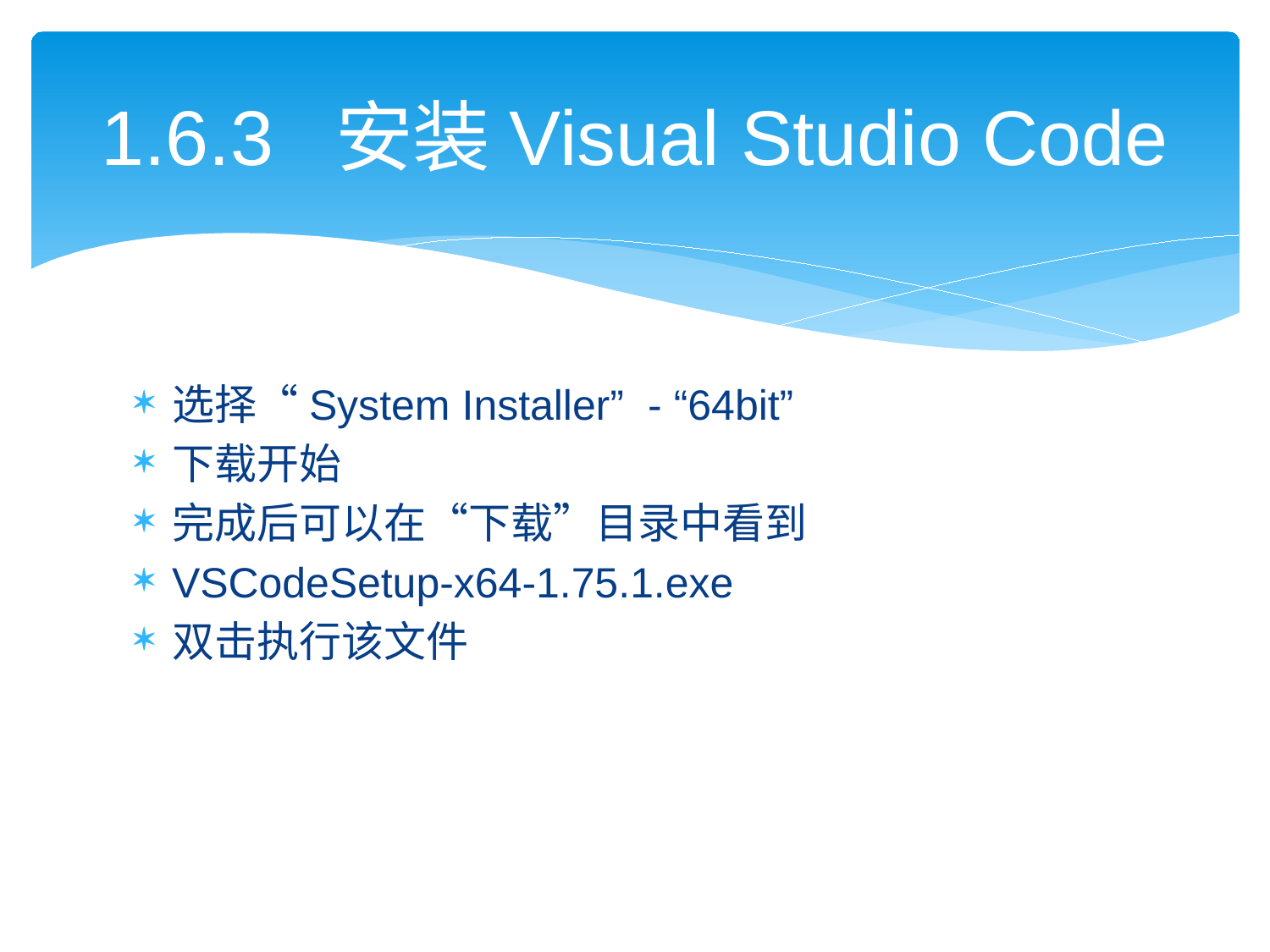

# 1.6.3  安装Visual Studio Code
选择“System Installer”  - “64bit”
下载开始
完成后可以在“下载”目录中看到
VSCodeSetup-x64-1.75.1.exe
双击执行该文件